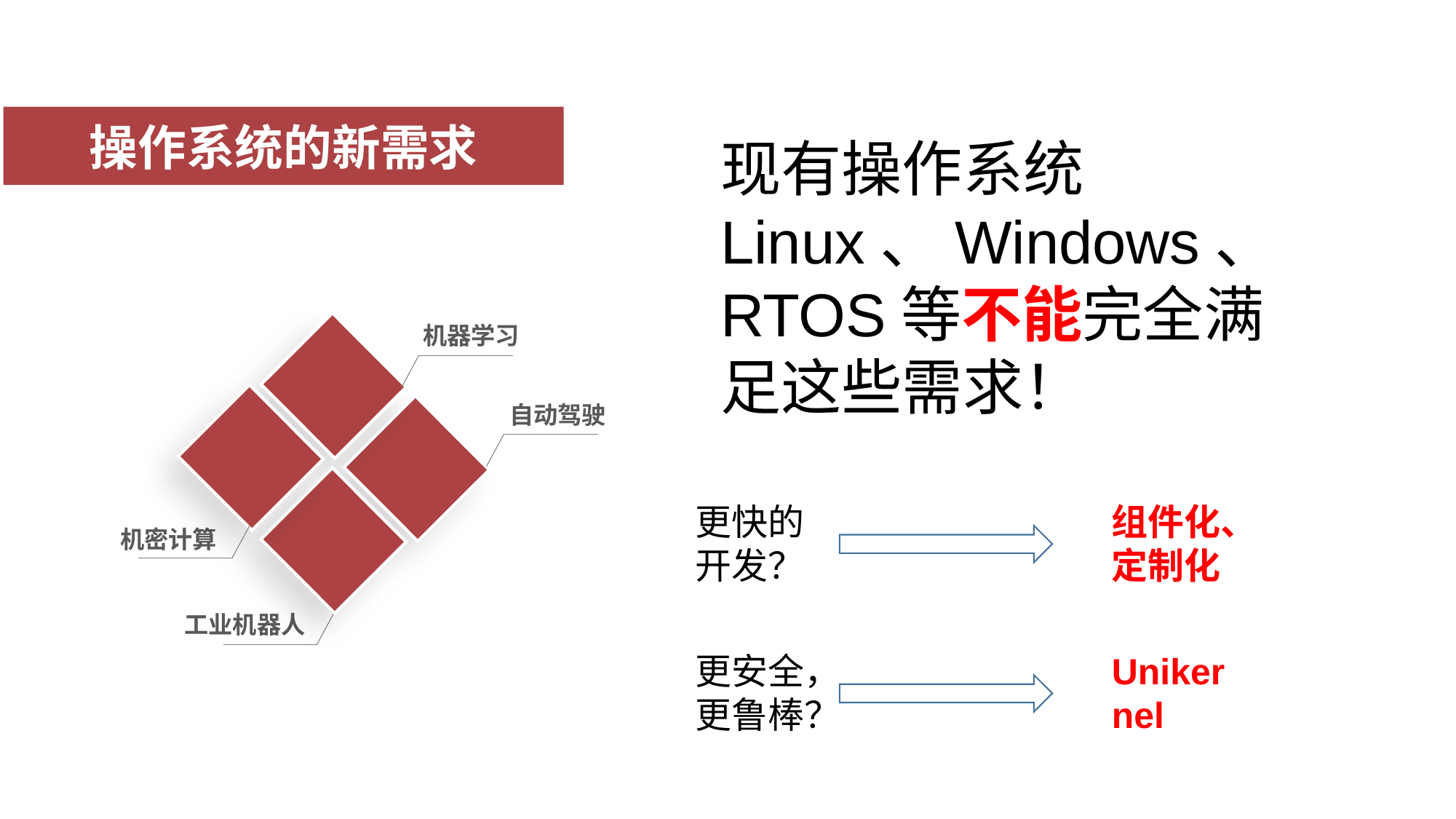

操作系统的新需求
现有操作系统Linux、Windows、RTOS等不能完全满足这些需求！
机器学习

自动驾驶

更快的开发？
组件化、定制化
机密计算

工业机器人
更安全，更鲁棒？
Unikernel